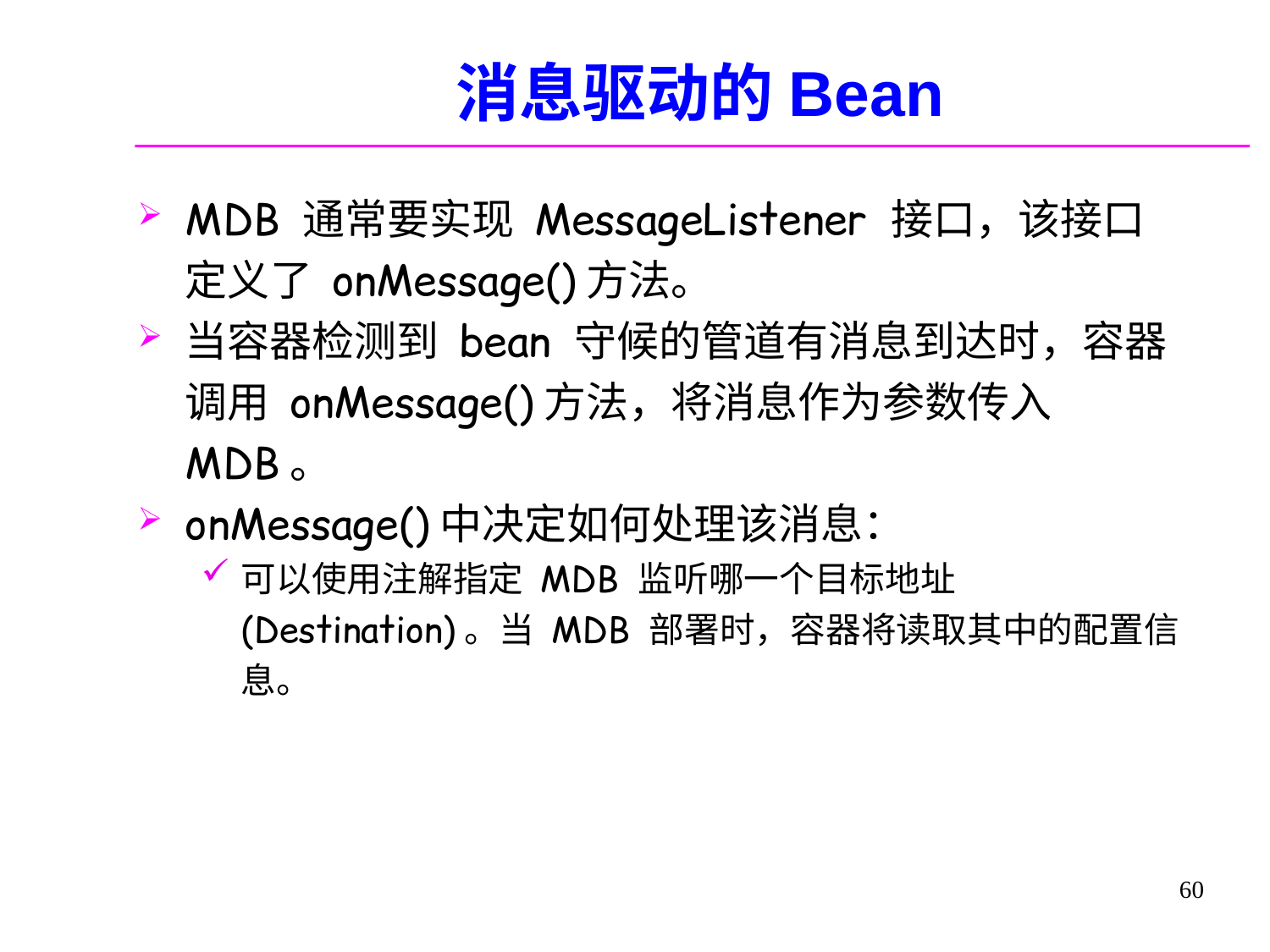

# 消息驱动的Bean
MDB 通常要实现 MessageListener 接口，该接口定义了 onMessage()方法。
当容器检测到 bean 守候的管道有消息到达时，容器调用 onMessage()方法，将消息作为参数传入 MDB。
onMessage()中决定如何处理该消息：
可以使用注解指定 MDB 监听哪一个目标地址(Destination)。当 MDB 部署时，容器将读取其中的配置信息。
60